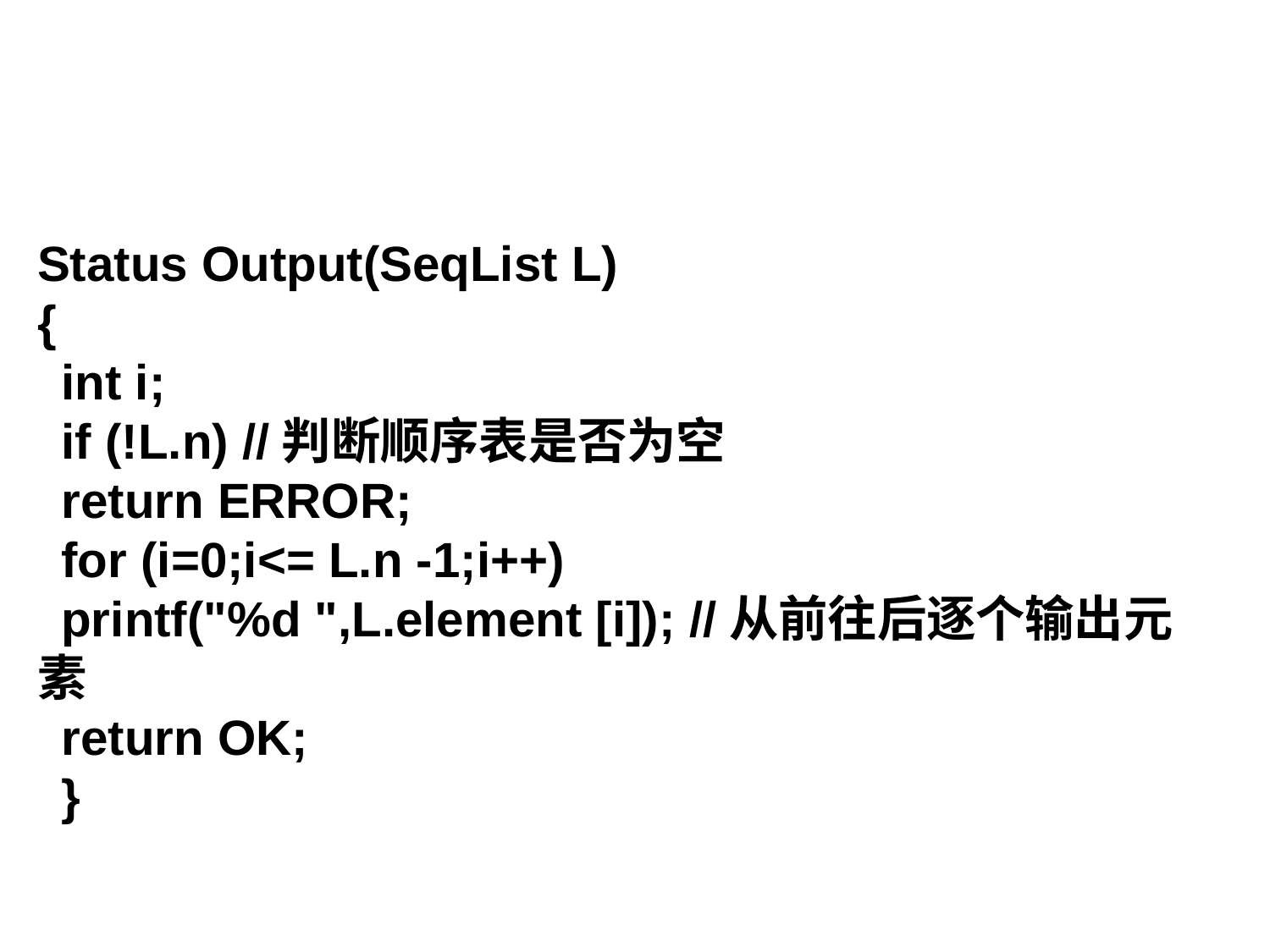

5．输出
顺序表的输出运算是将顺序表的元素依次输出。
Status Output(SeqList L)
{
int i;
if (!L.n) //判断顺序表是否为空
return ERROR;
for (i=0;i<= L.n -1;i++)
printf("%d ",L.element [i]); //从前往后逐个输出元素
return OK;
}